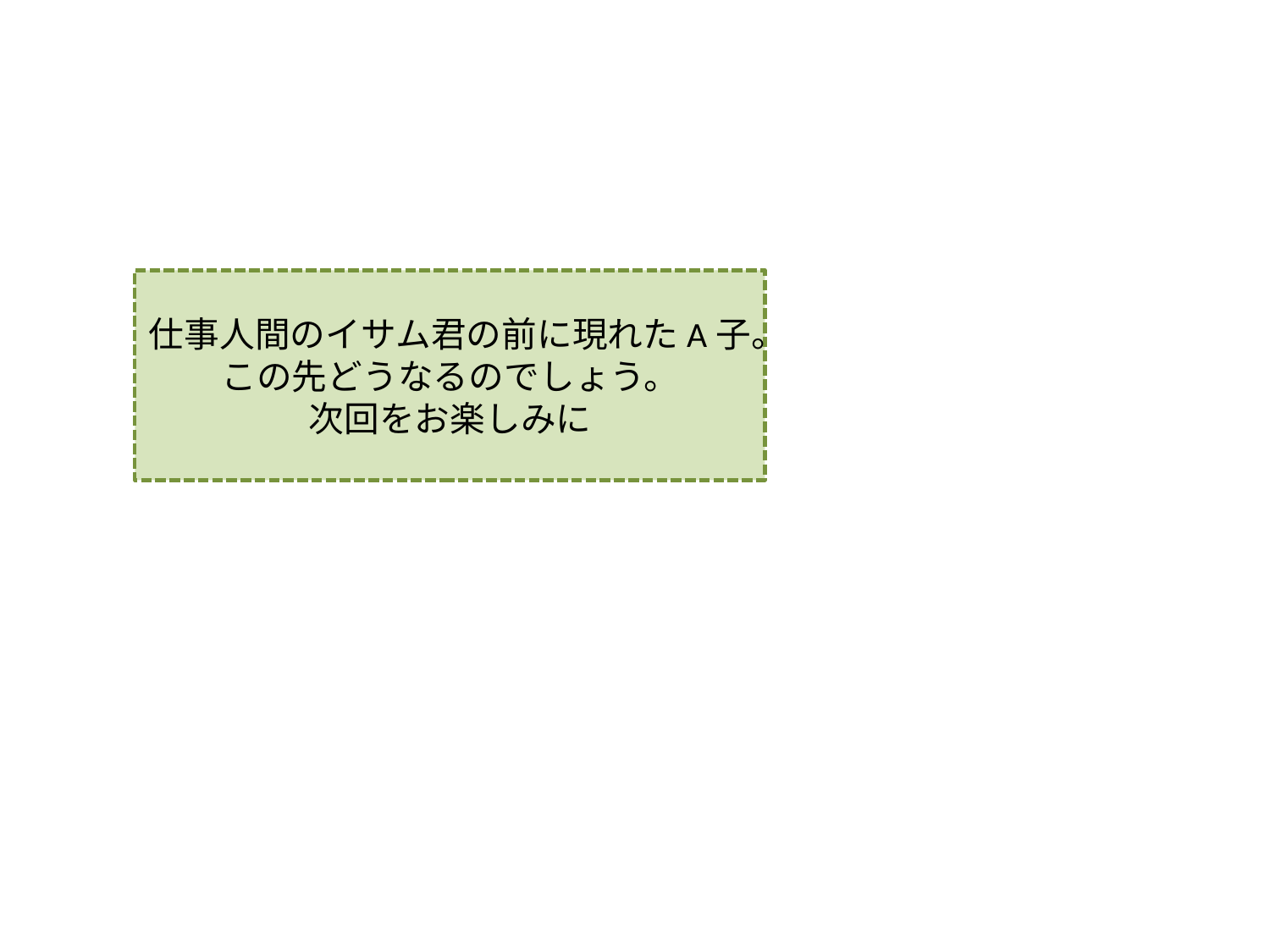

仕事人間のイサム君の前に現れたA子。
この先どうなるのでしょう。
次回をお楽しみに